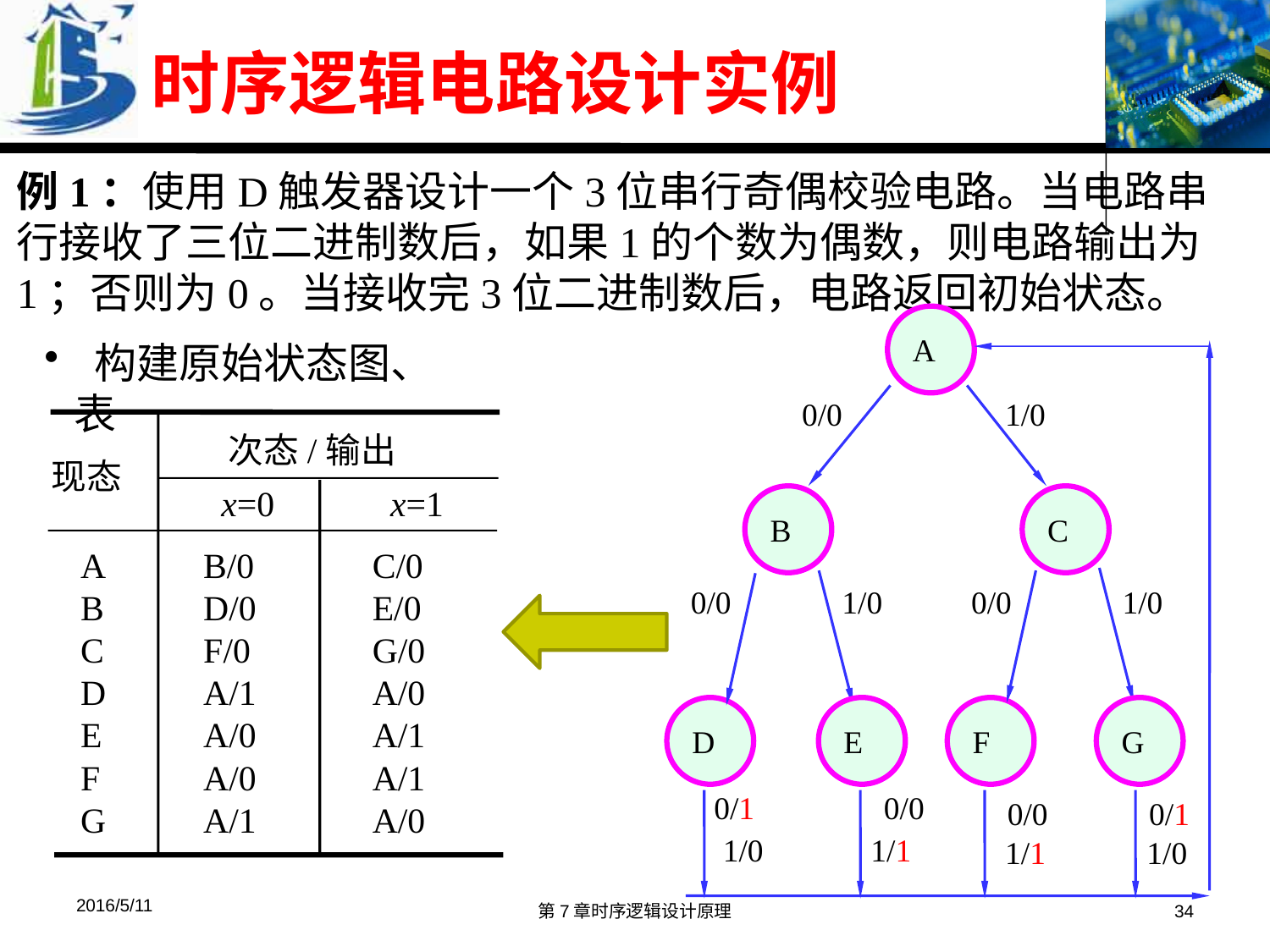

# 时序逻辑电路设计实例
例1：使用D触发器设计一个3位串行奇偶校验电路。当电路串行接收了三位二进制数后，如果1的个数为偶数，则电路输出为1；否则为0。当接收完3位二进制数后，电路返回初始状态。
A

0/0
1/0
B
C

0/0
1/0
0/0
1/0
D
E
F
G
0/1
0/0
0/0
0/1

1/0
1/1
1/1
1/0

 构建原始状态图、表

次态/输出
现态
x=0
x=1

A
B
C
D
E
F
G
B/0
D/0
F/0
A/1
A/0
A/0
A/1
C/0
E/0
G/0
A/0
A/1
A/1
A/0

2016/5/11
第7章时序逻辑设计原理
34